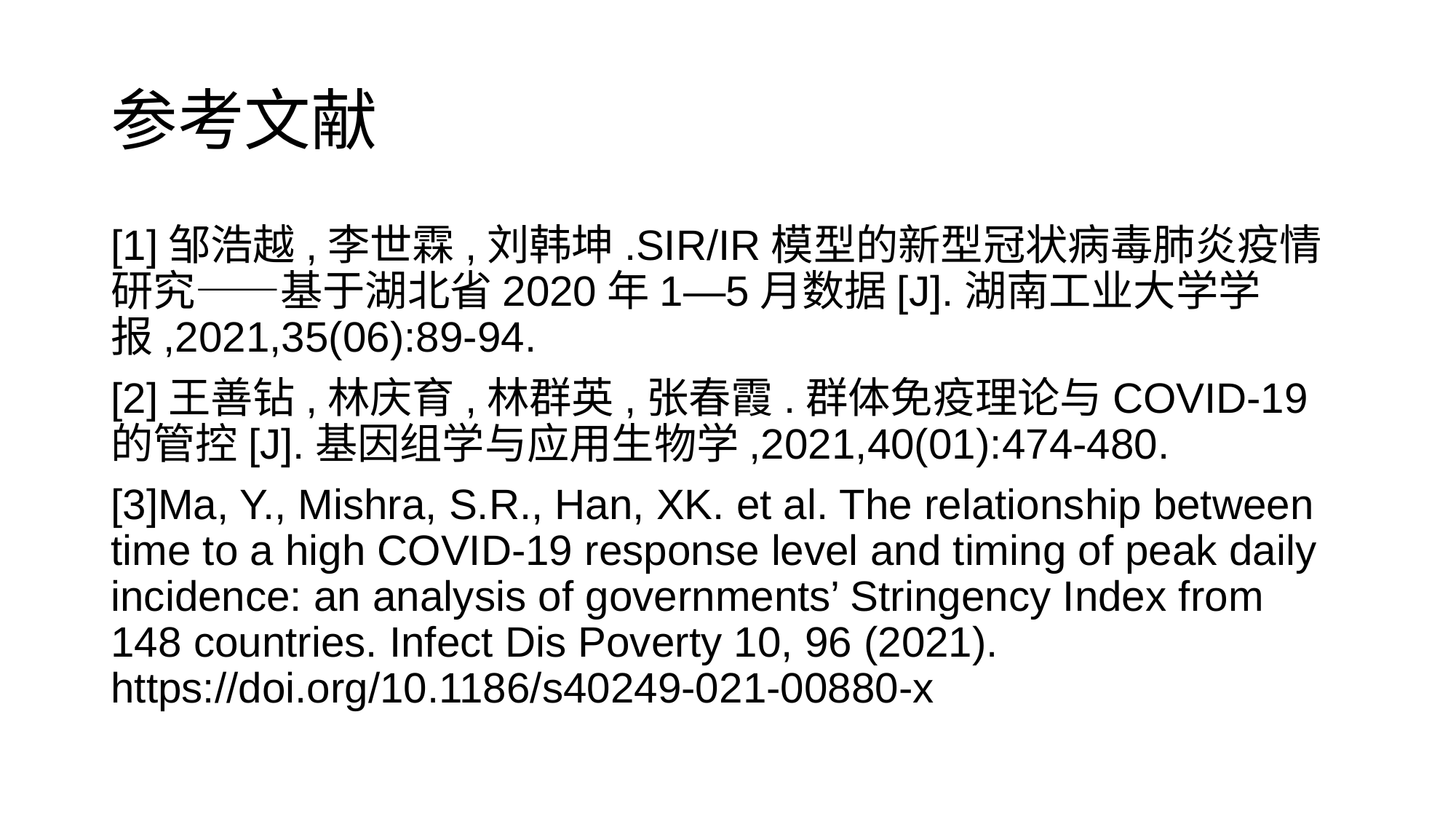

# 参考文献
[1]邹浩越,李世霖,刘韩坤.SIR/IR模型的新型冠状病毒肺炎疫情研究——基于湖北省2020年1—5月数据[J].湖南工业大学学报,2021,35(06):89-94.
[2]王善钻,林庆育,林群英,张春霞.群体免疫理论与COVID-19的管控[J].基因组学与应用生物学,2021,40(01):474-480.
[3]Ma, Y., Mishra, S.R., Han, XK. et al. The relationship between time to a high COVID-19 response level and timing of peak daily incidence: an analysis of governments’ Stringency Index from 148 countries. Infect Dis Poverty 10, 96 (2021). https://doi.org/10.1186/s40249-021-00880-x